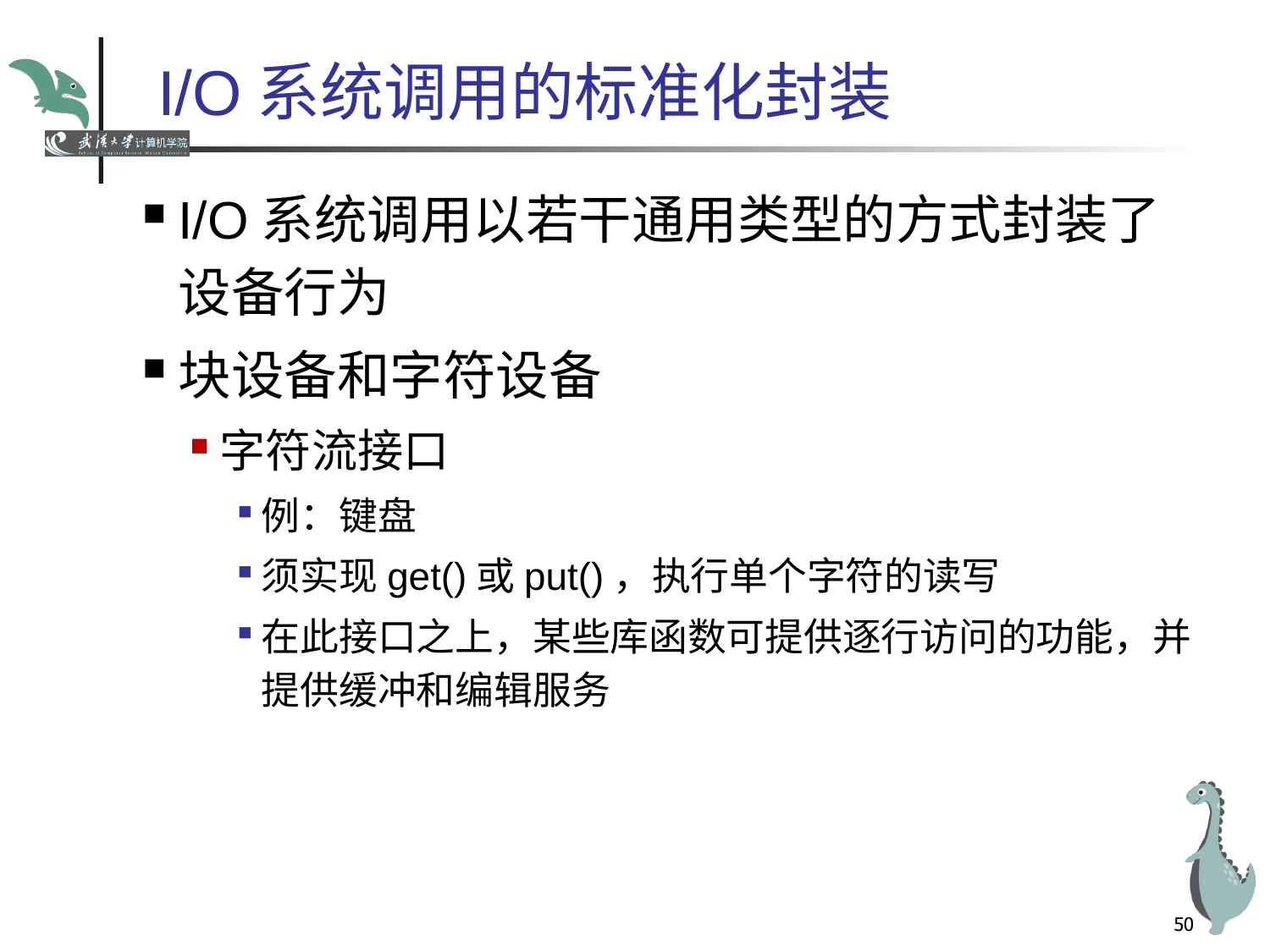

# I/O系统调用的标准化封装
I/O系统调用以若干通用类型的方式封装了设备行为
块设备和字符设备
字符流接口
例：键盘
须实现get()或put()，执行单个字符的读写
在此接口之上，某些库函数可提供逐行访问的功能，并提供缓冲和编辑服务
50